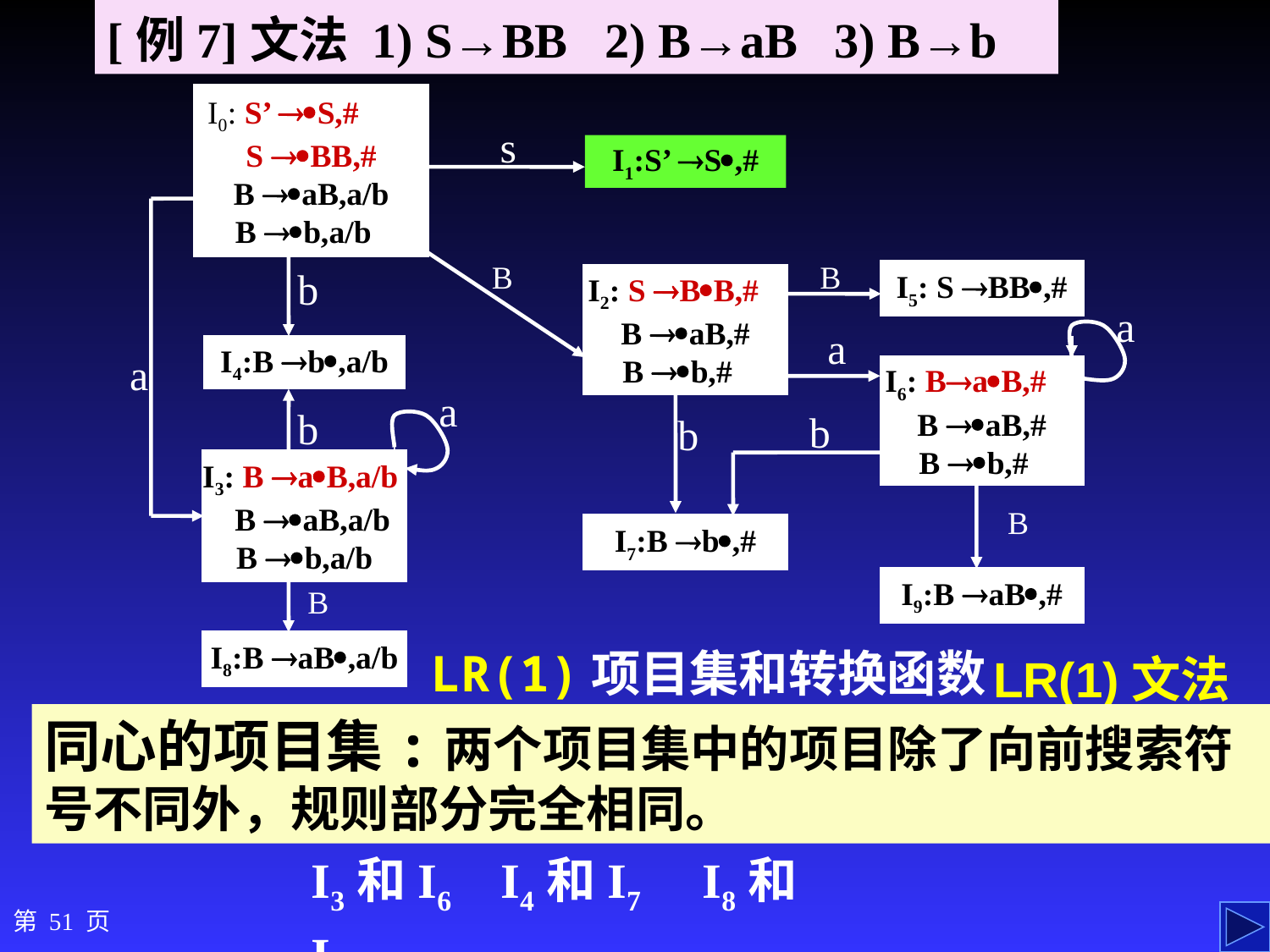

[例7]文法 1) S→BB   2) B→aB   3) B→b
I0: S’ →•S,#
S →•BB,#
B →•aB,a/b
B →•b,a/b
s

I1:S’ →S•,#

a

b

B
B

I5: S →BB•,#
I2: S →B•B,#
B →•aB,#
B →•b,#
a

a

I4:B →b•,a/b
I6: B→a•B,#
B →•aB,#
B →•b,#
a

b

b
b

I3: B →a•B,a/b
  B →•aB,a/b
  B →•b,a/b

B
I7:B →b•,#
I9:B →aB•,#
B

I8:B →aB•,a/b
LR(1)项目集和转换函数
LR(1)文法
同心的项目集:两个项目集中的项目除了向前搜索符号不同外，规则部分完全相同。
若[A→α.Bβ，a]∈closure(I)， β∈V* , B→γ ∈P ，
 b ∈ FIRST(βa) ，则 [B→.γ, b] ∈ closure(I)；
I3和I6    I4和I7     I8和I9
第 51 页